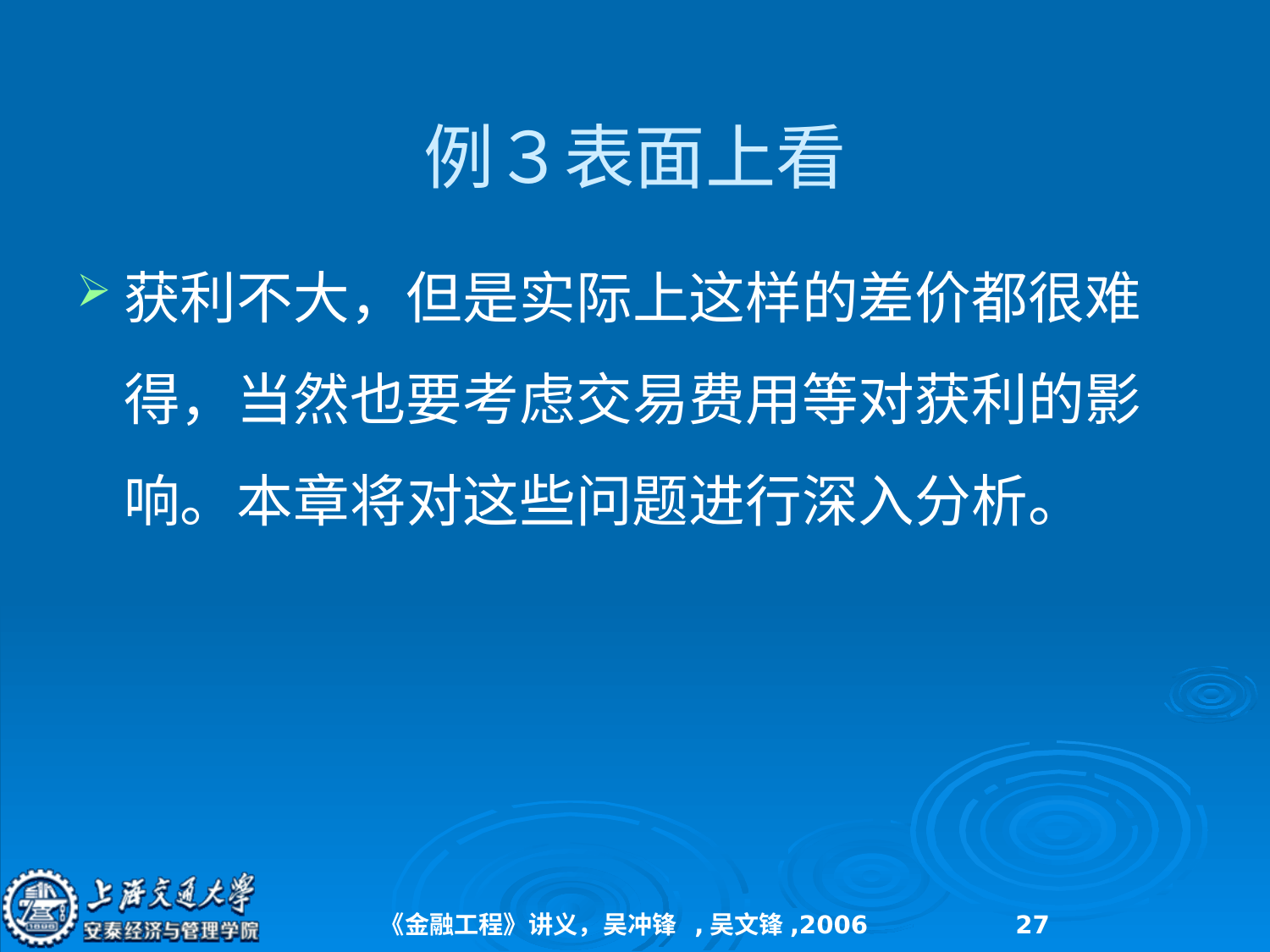

# 例３表面上看
获利不大，但是实际上这样的差价都很难得，当然也要考虑交易费用等对获利的影响。本章将对这些问题进行深入分析。